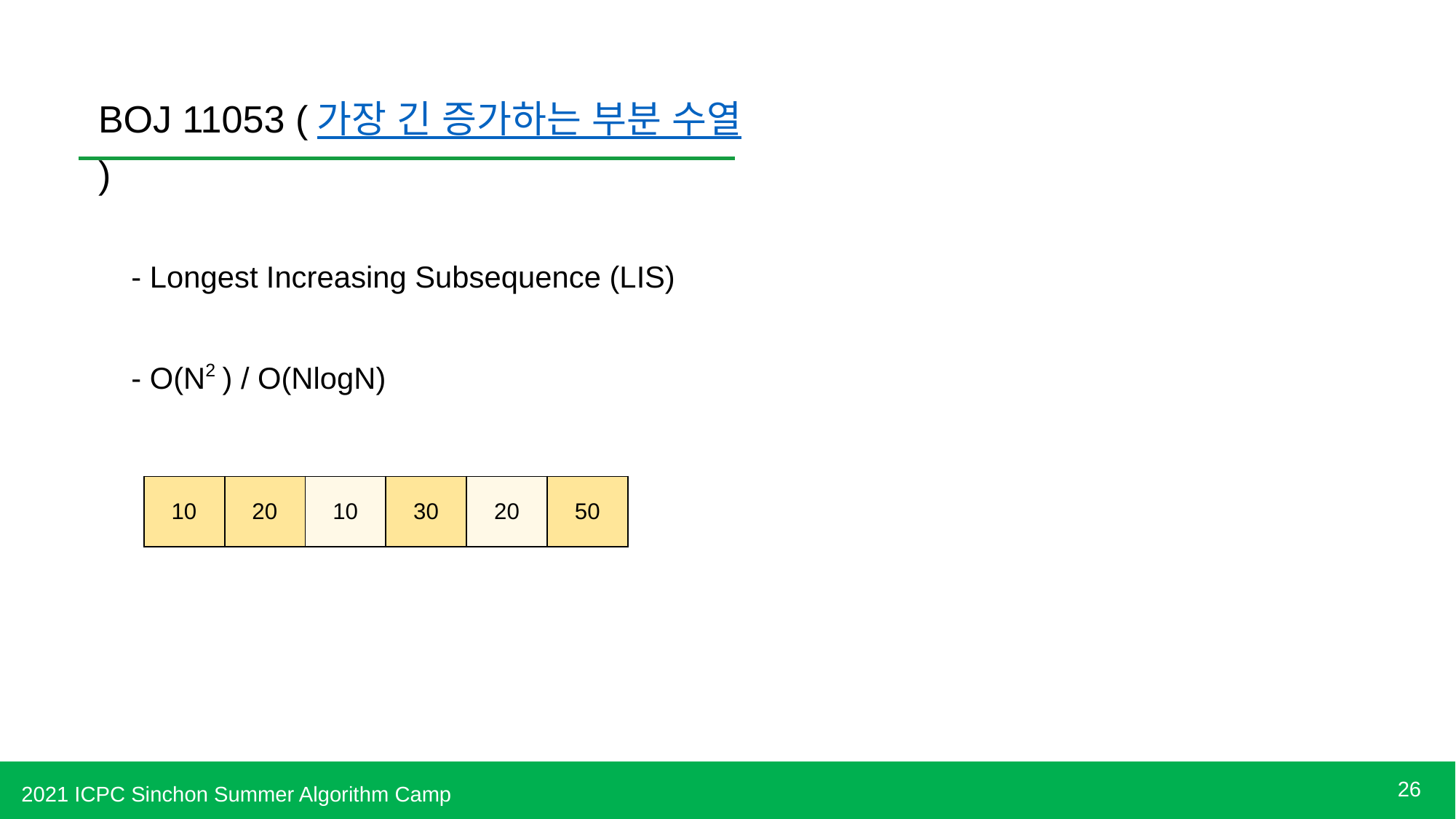

BOJ 11053 (가장 긴 증가하는 부분 수열)
- Longest Increasing Subsequence (LIS)
2
- O(N  ) / O(NlogN)
| 10 | 20 | 10 | 30 | 20 | 50 |
| --- | --- | --- | --- | --- | --- |

26
2021 ICPC Sinchon Summer Algorithm Camp